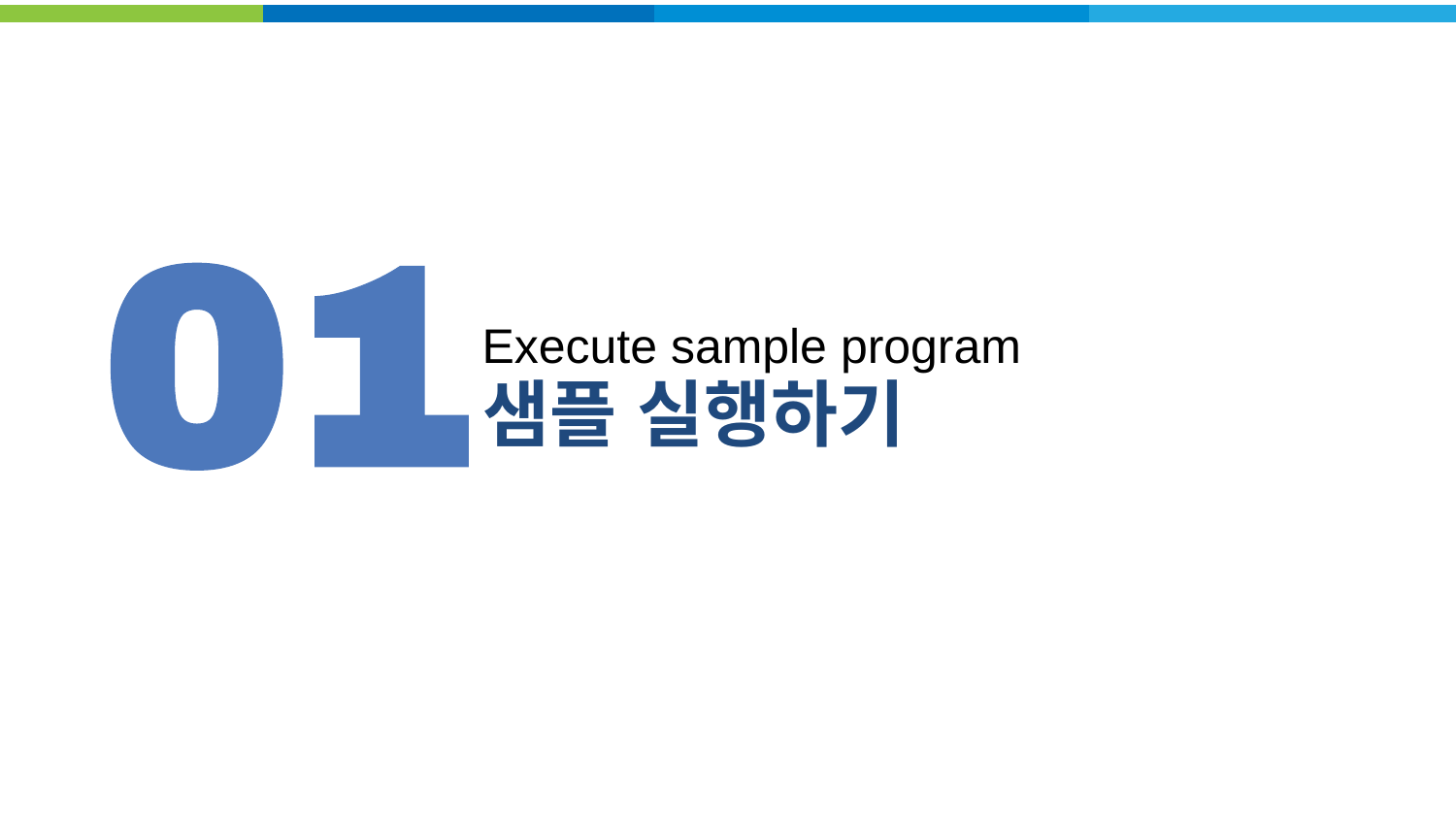

|  |  |  |  |
| --- | --- | --- | --- |
Execute sample program
01
샘플 실행하기